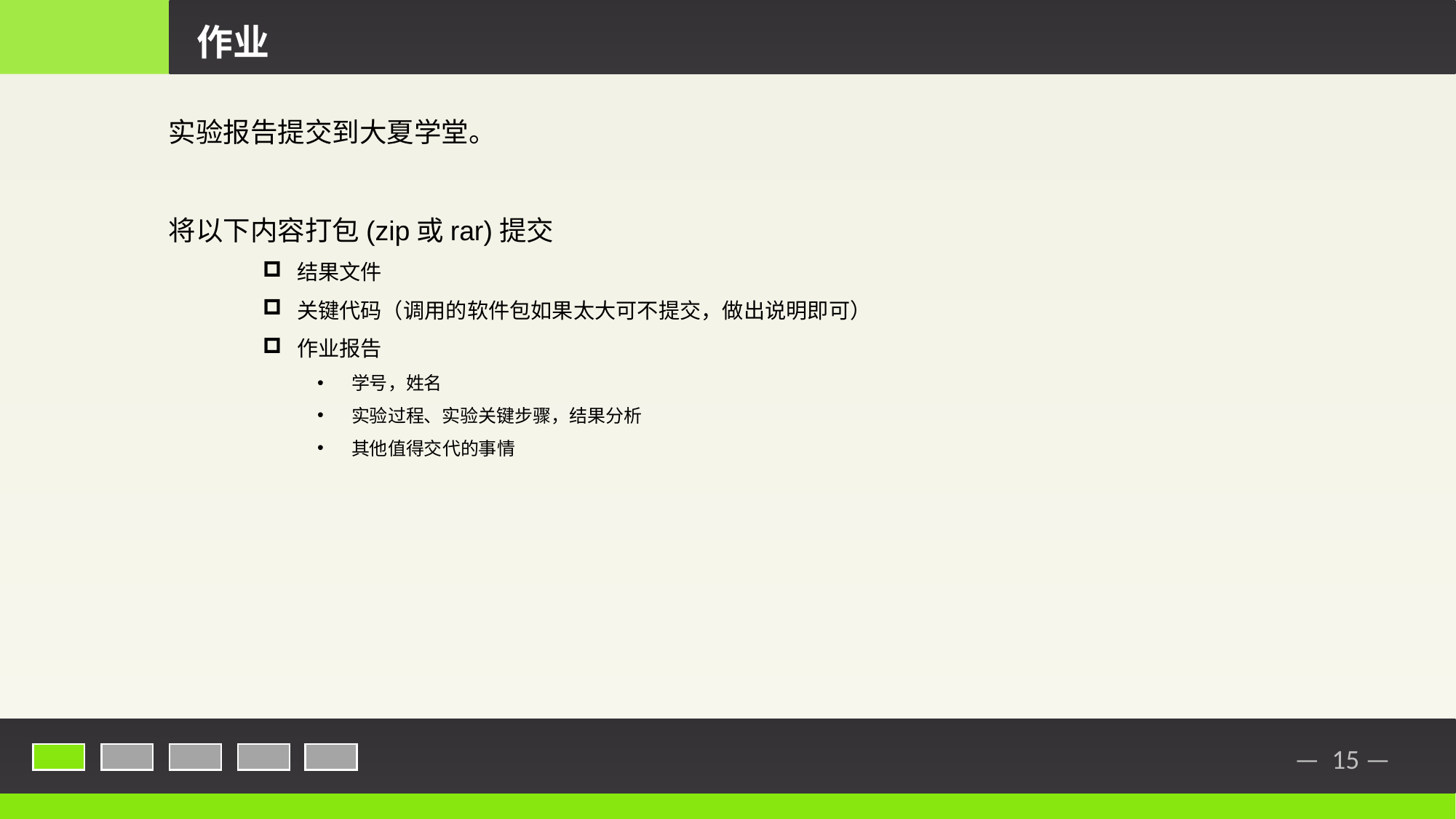

作业
实验报告提交到大夏学堂。

将以下内容打包(zip或rar)提交
结果文件
关键代码（调用的软件包如果太大可不提交，做出说明即可）
作业报告
学号，姓名
实验过程、实验关键步骤，结果分析
其他值得交代的事情